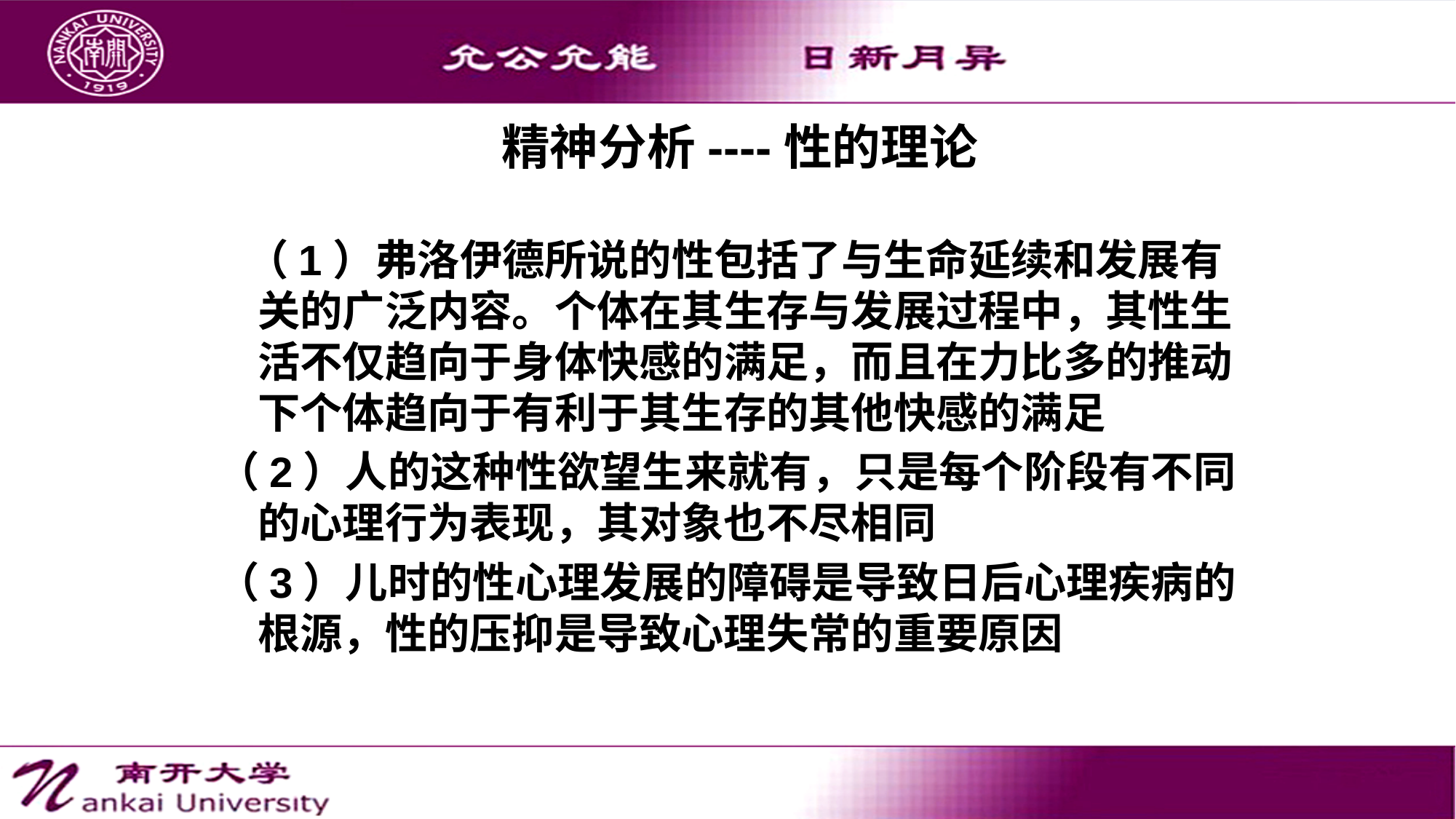

# 精神分析----性的理论
  （1）弗洛伊德所说的性包括了与生命延续和发展有关的广泛内容。个体在其生存与发展过程中，其性生活不仅趋向于身体快感的满足，而且在力比多的推动下个体趋向于有利于其生存的其他快感的满足
（2）人的这种性欲望生来就有，只是每个阶段有不同的心理行为表现，其对象也不尽相同
（3）儿时的性心理发展的障碍是导致日后心理疾病的根源，性的压抑是导致心理失常的重要原因